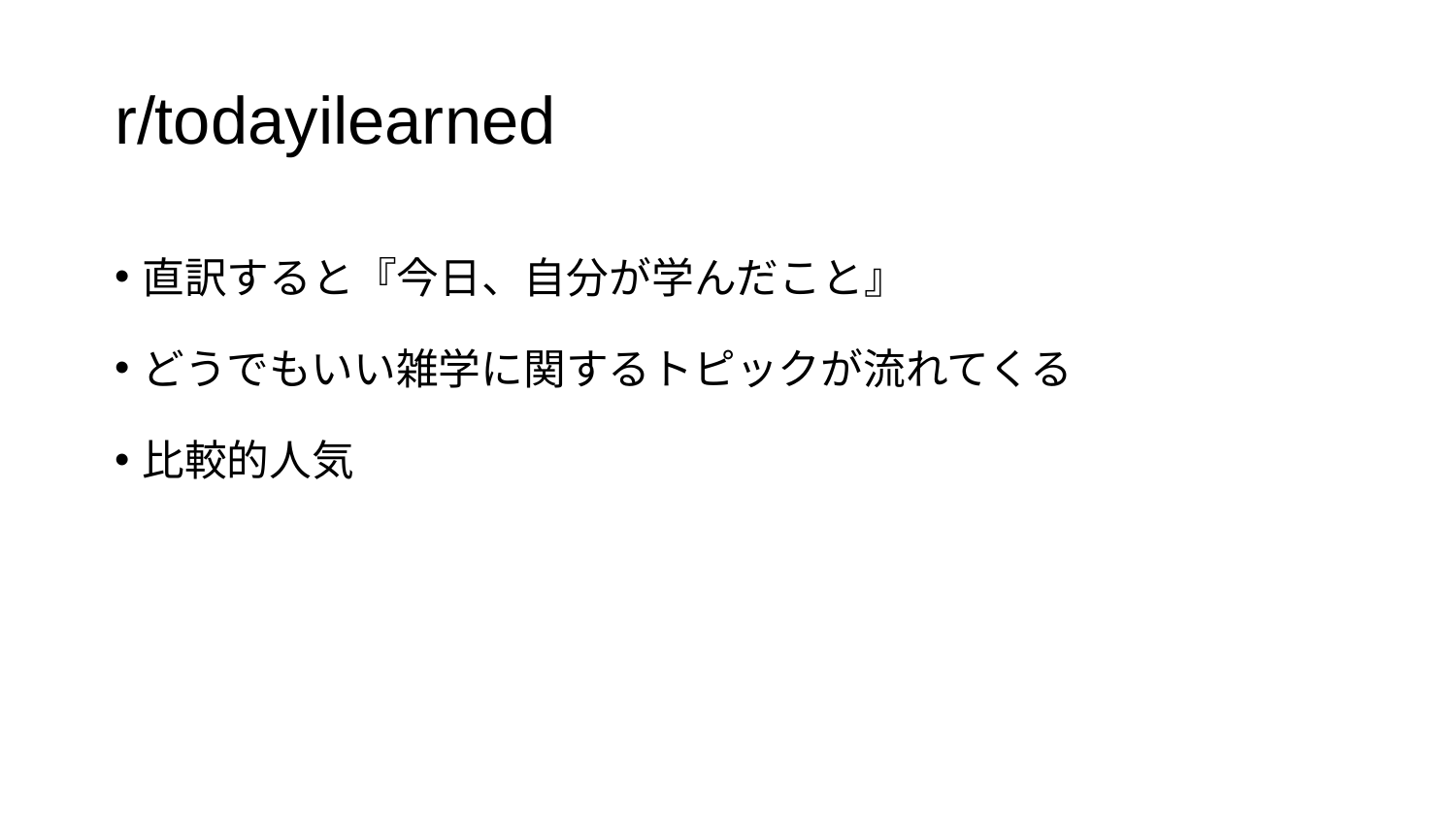

# r/todayilearned
直訳すると『今日、自分が学んだこと』
どうでもいい雑学に関するトピックが流れてくる
比較的人気